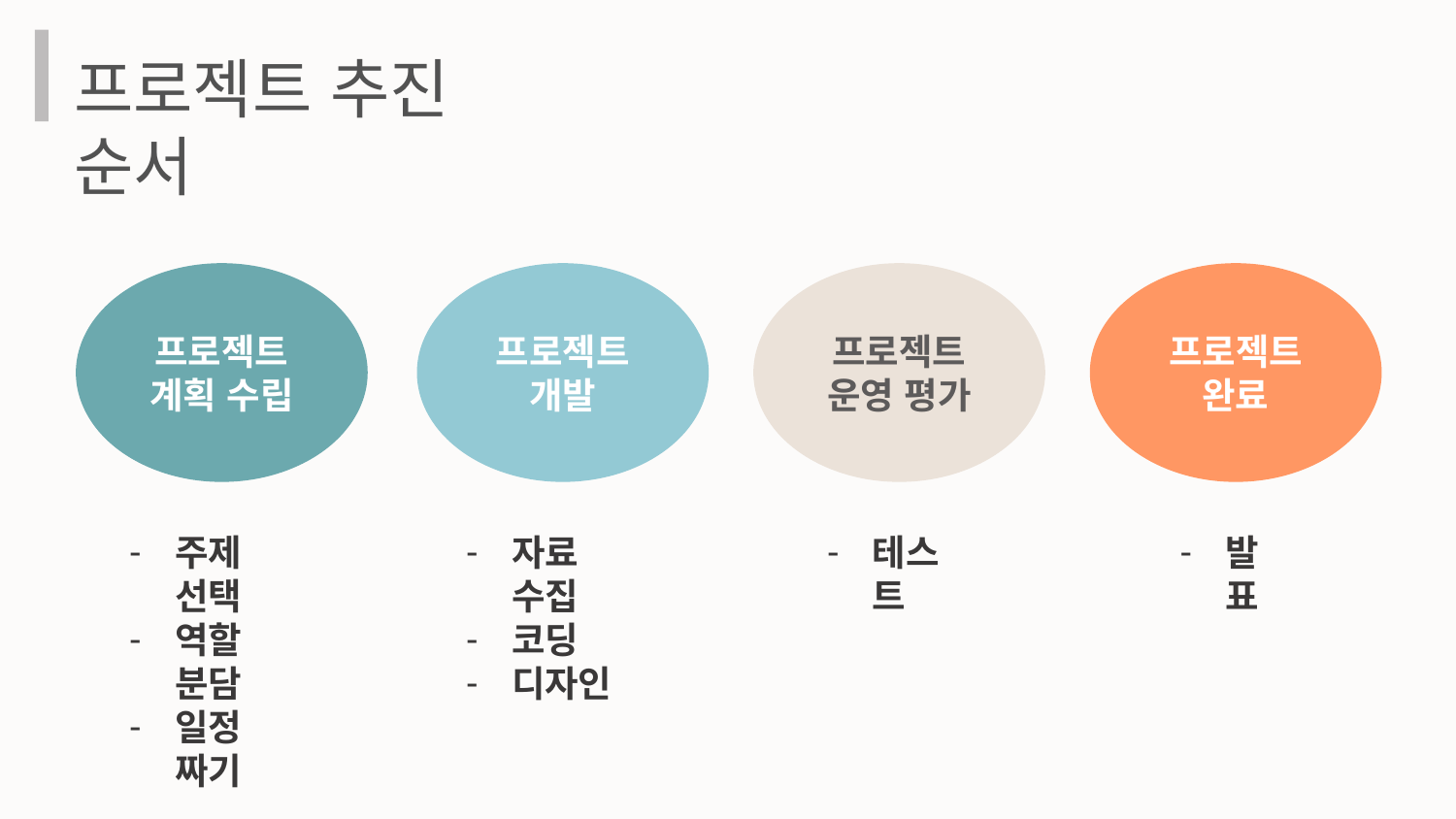

프로젝트 추진 순서
프로젝트
계획 수립
프로젝트
개발
프로젝트
운영 평가
프로젝트
완료
주제 선택
역할 분담
일정 짜기
자료 수집
코딩
디자인
테스트

발표